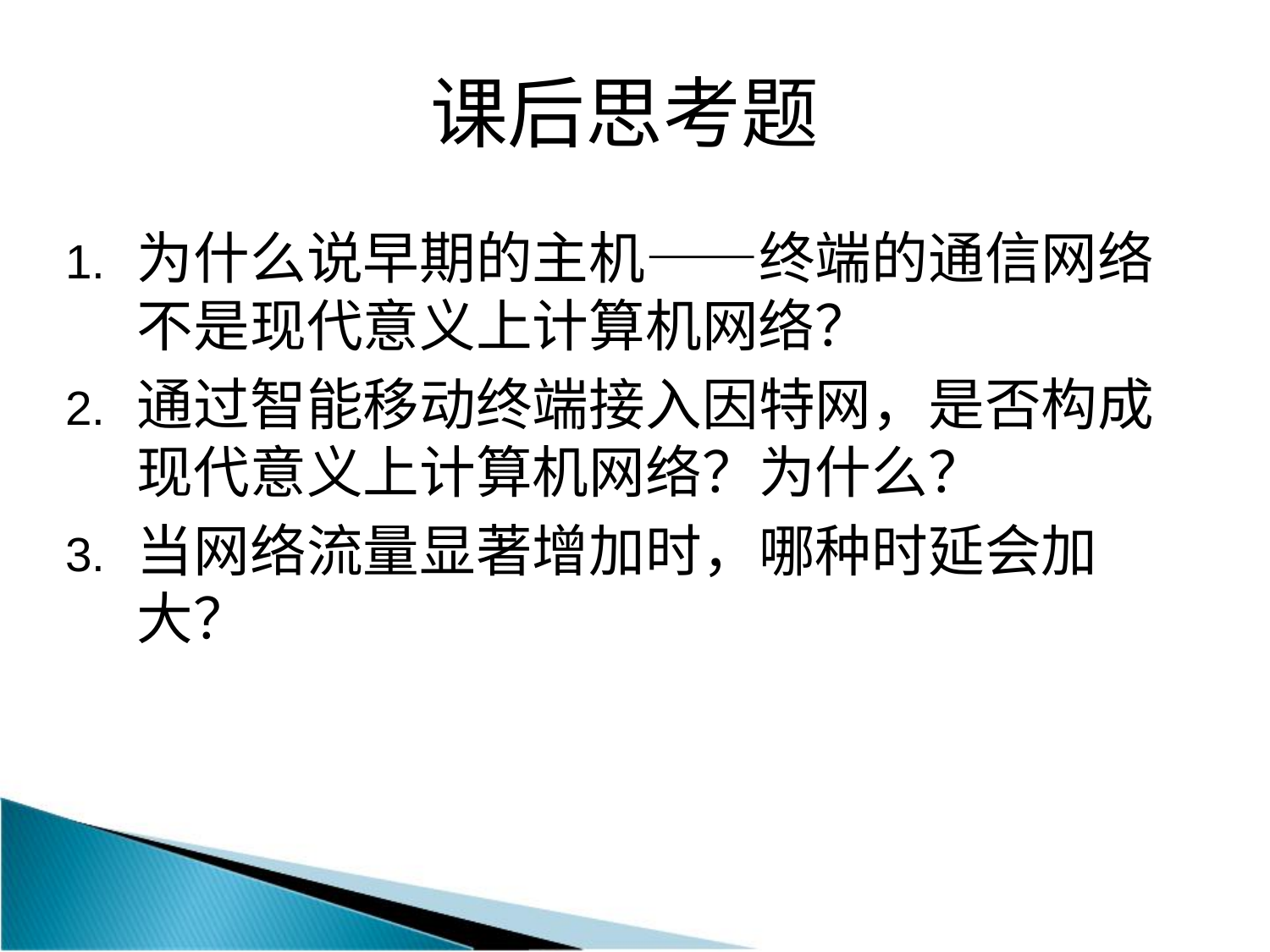

# 课后思考题
为什么说早期的主机——终端的通信网络不是现代意义上计算机网络？
通过智能移动终端接入因特网，是否构成现代意义上计算机网络？为什么？
当网络流量显著增加时，哪种时延会加大？